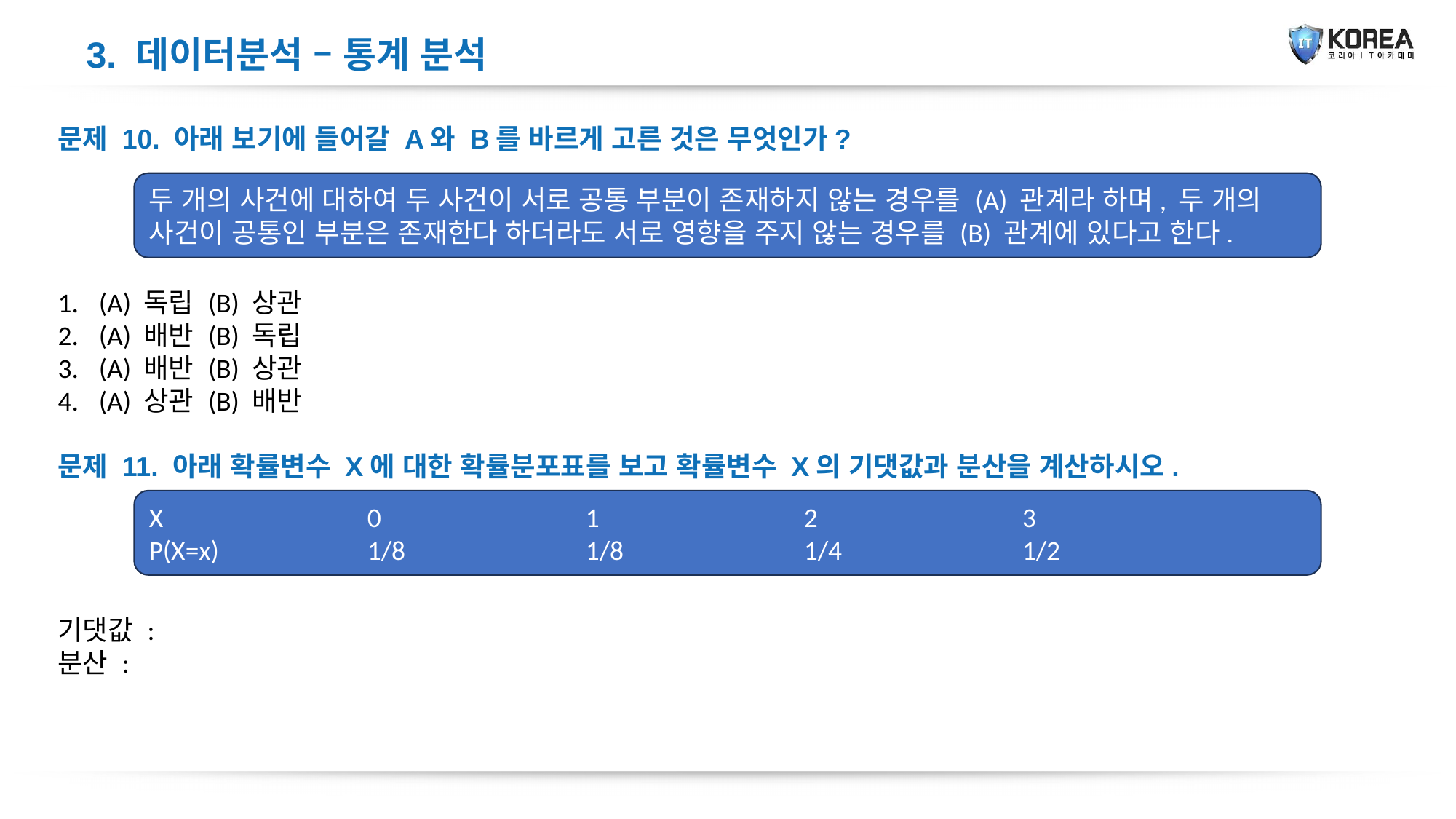

3. 데이터분석 – 통계 분석
문제 10. 아래 보기에 들어갈 A와 B를 바르게 고른 것은 무엇인가?

(A) 독립 (B) 상관
(A) 배반 (B) 독립
(A) 배반 (B) 상관
(A) 상관 (B) 배반

문제 11. 아래 확률변수 X에 대한 확률분포표를 보고 확률변수 X의 기댓값과 분산을 계산하시오.

기댓값 :
분산 :
두 개의 사건에 대하여 두 사건이 서로 공통 부분이 존재하지 않는 경우를 (A) 관계라 하며, 두 개의 사건이 공통인 부분은 존재한다 하더라도 서로 영향을 주지 않는 경우를 (B) 관계에 있다고 한다.
X		0		1		2		3
P(X=x)		1/8		1/8		1/4		1/2